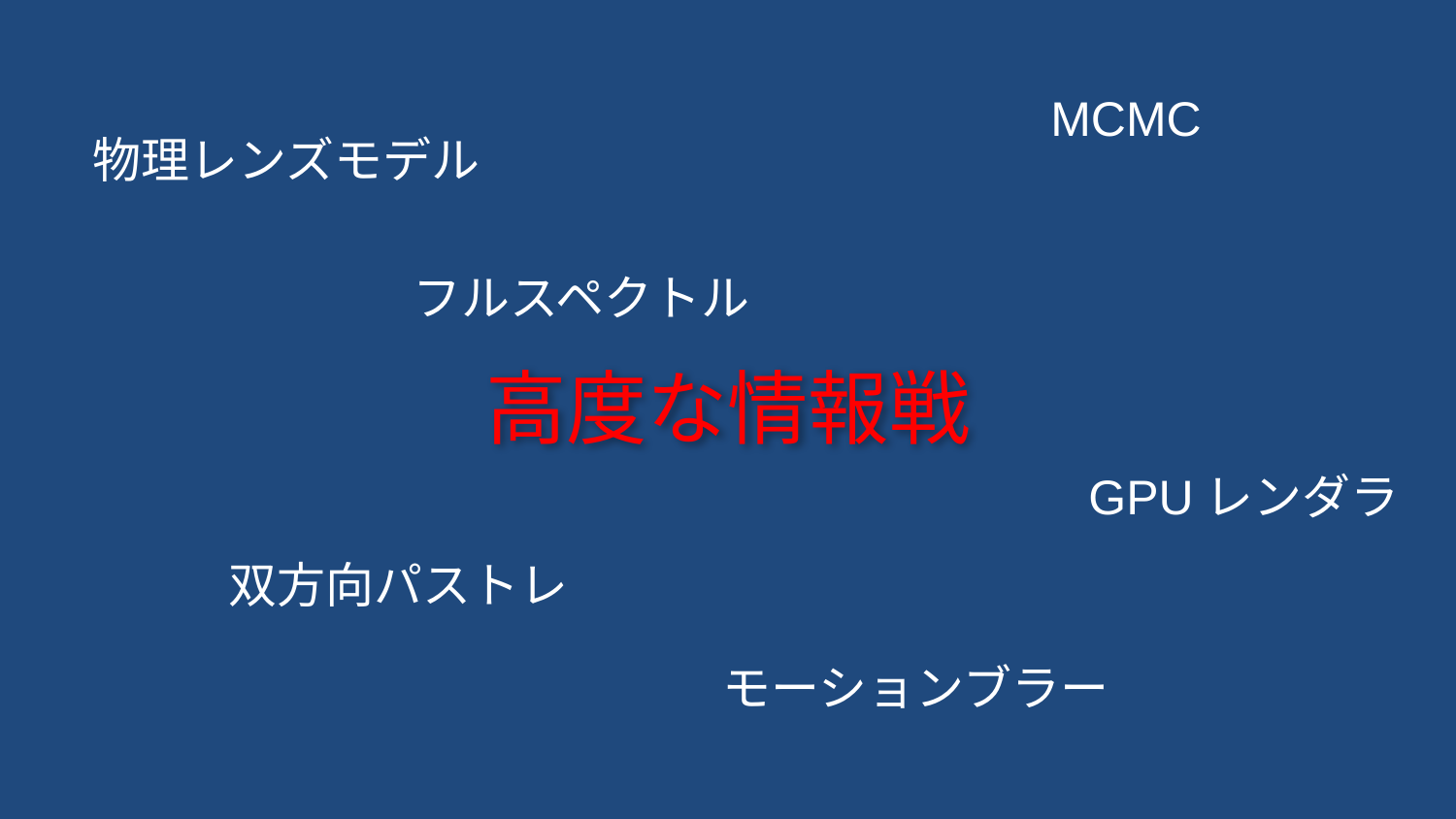

MCMC
物理レンズモデル
フルスペクトル
高度な情報戦
GPUレンダラ
双方向パストレ
モーションブラー